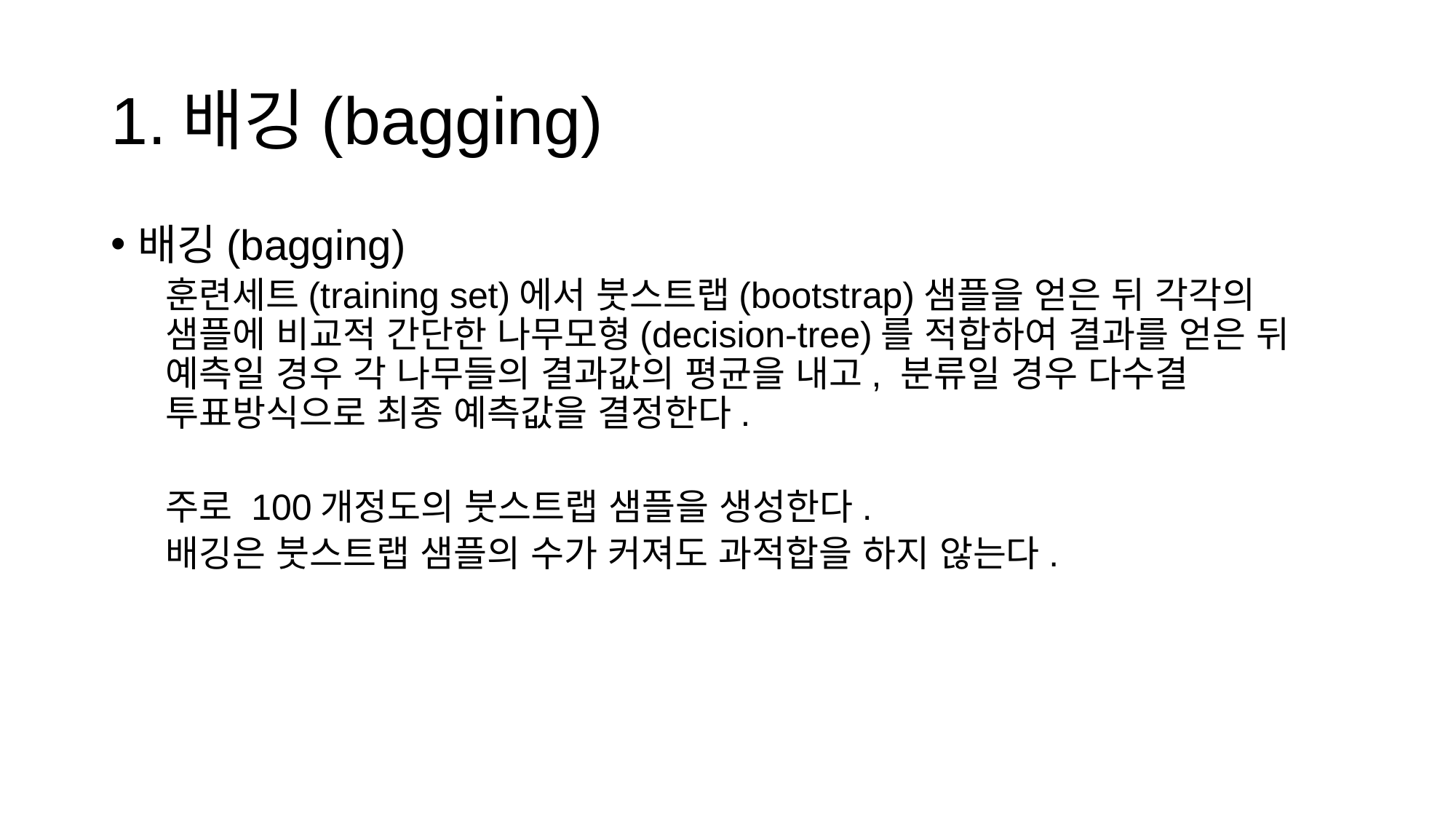

# 1.배깅(bagging)
배깅(bagging)
훈련세트(training set)에서 붓스트랩(bootstrap)샘플을 얻은 뒤 각각의 샘플에 비교적 간단한 나무모형(decision-tree)를 적합하여 결과를 얻은 뒤 예측일 경우 각 나무들의 결과값의 평균을 내고, 분류일 경우 다수결 투표방식으로 최종 예측값을 결정한다.

주로 100개정도의 붓스트랩 샘플을 생성한다.
배깅은 붓스트랩 샘플의 수가 커져도 과적합을 하지 않는다.